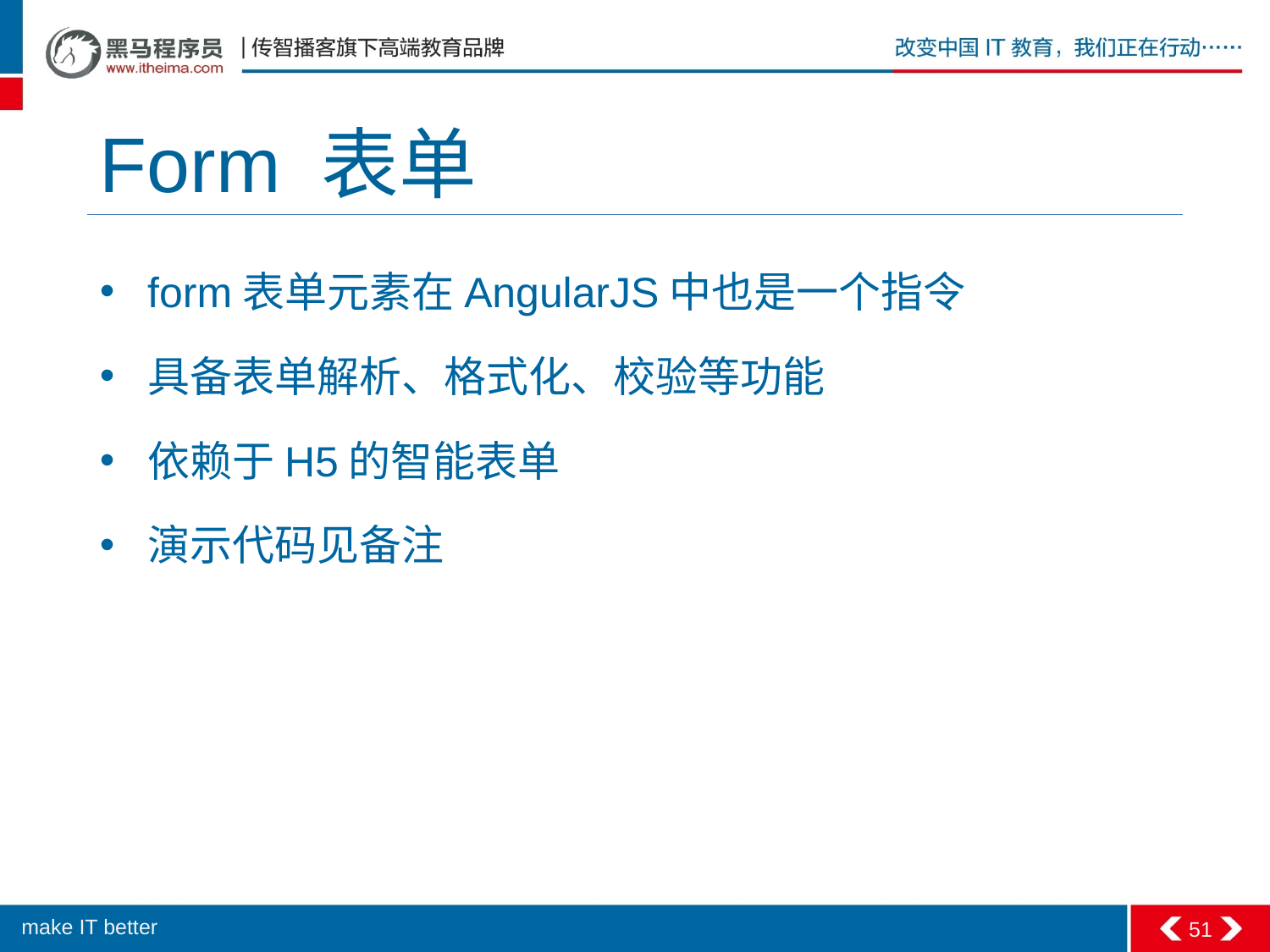

# Form 表单
form表单元素在AngularJS中也是一个指令
具备表单解析、格式化、校验等功能
依赖于H5的智能表单
演示代码见备注
51

make IT better